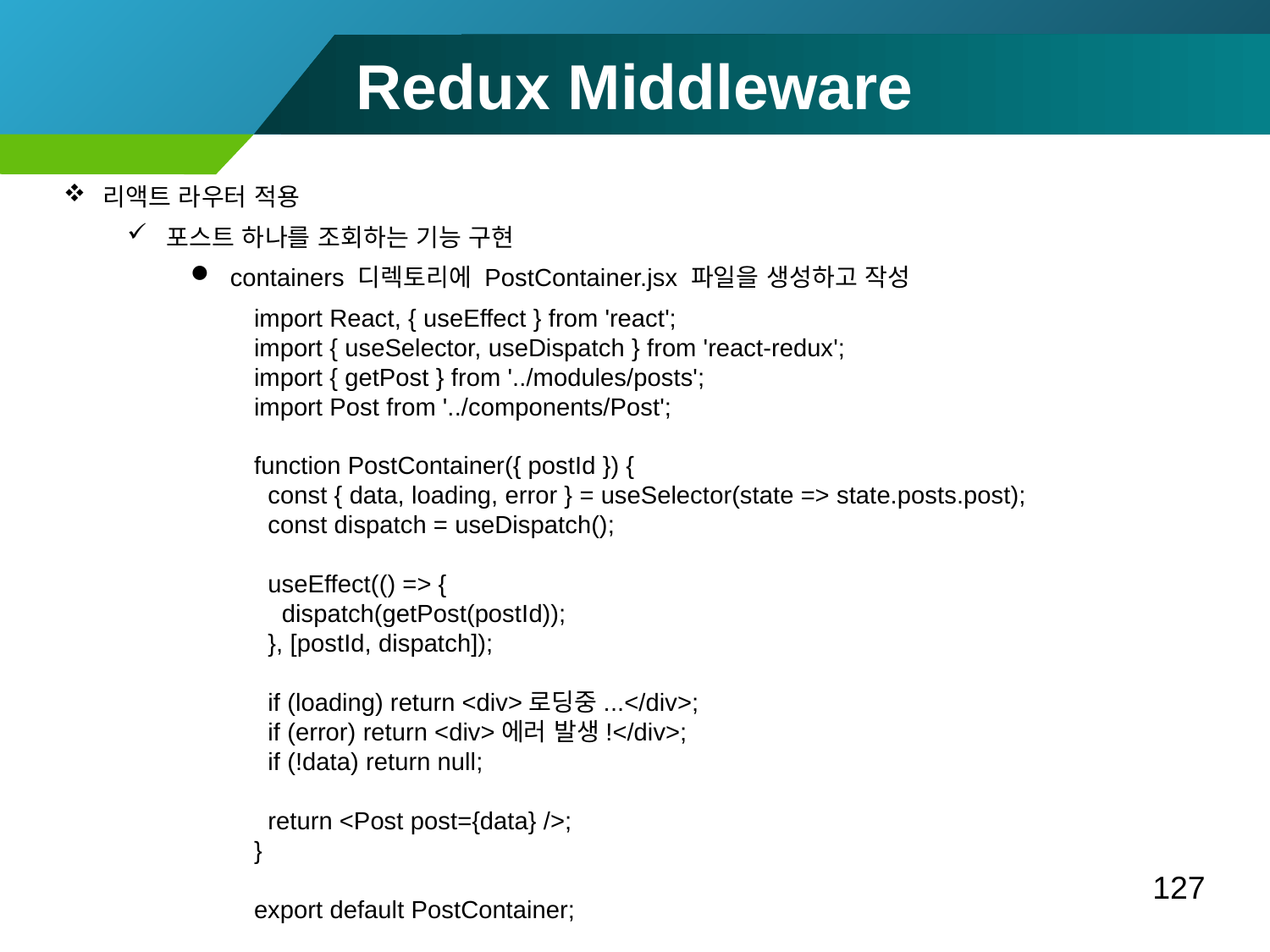

Redux Middleware
리액트 라우터 적용
포스트 하나를 조회하는 기능 구현
containers 디렉토리에 PostContainer.jsx 파일을 생성하고 작성
import React, { useEffect } from 'react';
import { useSelector, useDispatch } from 'react-redux';
import { getPost } from '../modules/posts';
import Post from '../components/Post';

function PostContainer({ postId }) {
  const { data, loading, error } = useSelector(state => state.posts.post);
  const dispatch = useDispatch();

  useEffect(() => {
    dispatch(getPost(postId));
  }, [postId, dispatch]);

  if (loading) return <div>로딩중...</div>;
  if (error) return <div>에러 발생!</div>;
  if (!data) return null;

  return <Post post={data} />;
}

export default PostContainer;
127